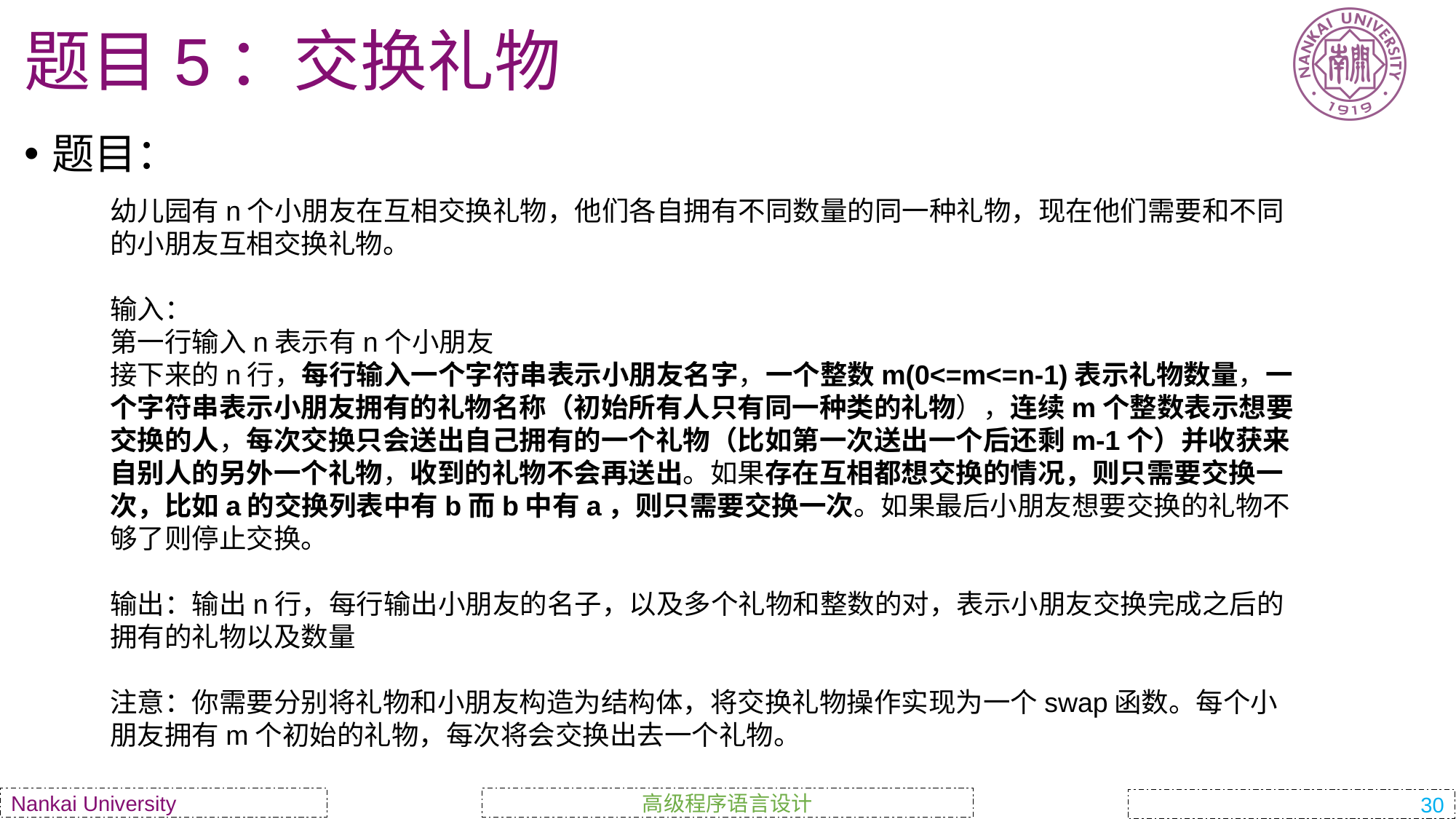

# 题目5：交换礼物
题目：
幼儿园有n个小朋友在互相交换礼物，他们各自拥有不同数量的同一种礼物，现在他们需要和不同的小朋友互相交换礼物。
输入：
第一行输入n表示有n个小朋友
接下来的n行，每行输入一个字符串表示小朋友名字，一个整数m(0<=m<=n-1)表示礼物数量，一个字符串表示小朋友拥有的礼物名称（初始所有人只有同一种类的礼物），连续m个整数表示想要交换的人，每次交换只会送出自己拥有的一个礼物（比如第一次送出一个后还剩m-1个）并收获来自别人的另外一个礼物，收到的礼物不会再送出。如果存在互相都想交换的情况，则只需要交换一次，比如a的交换列表中有b而b中有a，则只需要交换一次。如果最后小朋友想要交换的礼物不够了则停止交换。
输出：输出n行，每行输出小朋友的名子，以及多个礼物和整数的对，表示小朋友交换完成之后的拥有的礼物以及数量
注意：你需要分别将礼物和小朋友构造为结构体，将交换礼物操作实现为一个swap函数。每个小朋友拥有m个初始的礼物，每次将会交换出去一个礼物。
高级程序语言设计
Nankai University
30